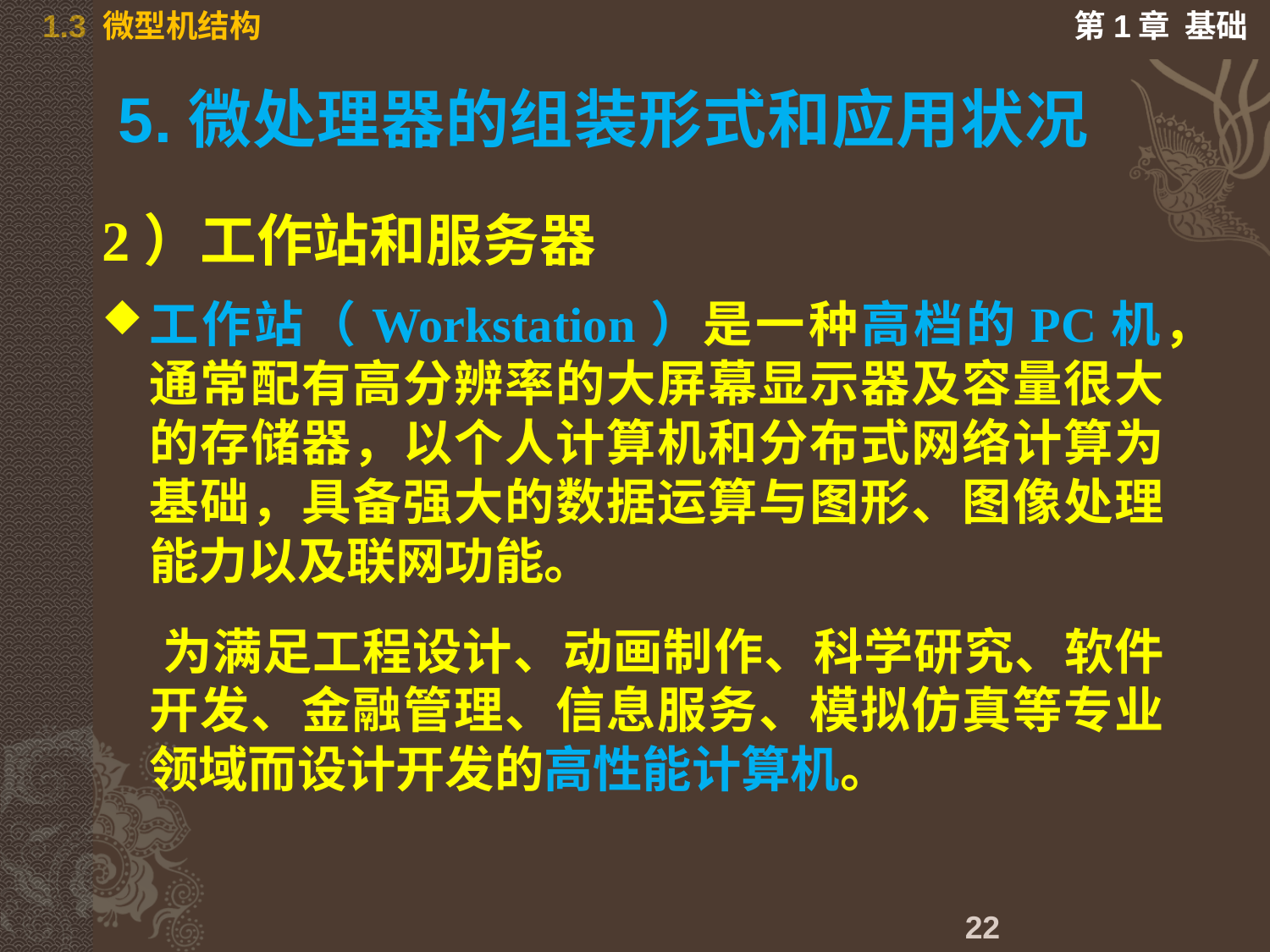

# 5.微处理器的组装形式和应用状况
2）工作站和服务器
工作站（Workstation）是一种高档的PC机，通常配有高分辨率的大屏幕显示器及容量很大的存储器，以个人计算机和分布式网络计算为基础，具备强大的数据运算与图形、图像处理能力以及联网功能。
    为满足工程设计、动画制作、科学研究、软件开发、金融管理、信息服务、模拟仿真等专业领域而设计开发的高性能计算机。